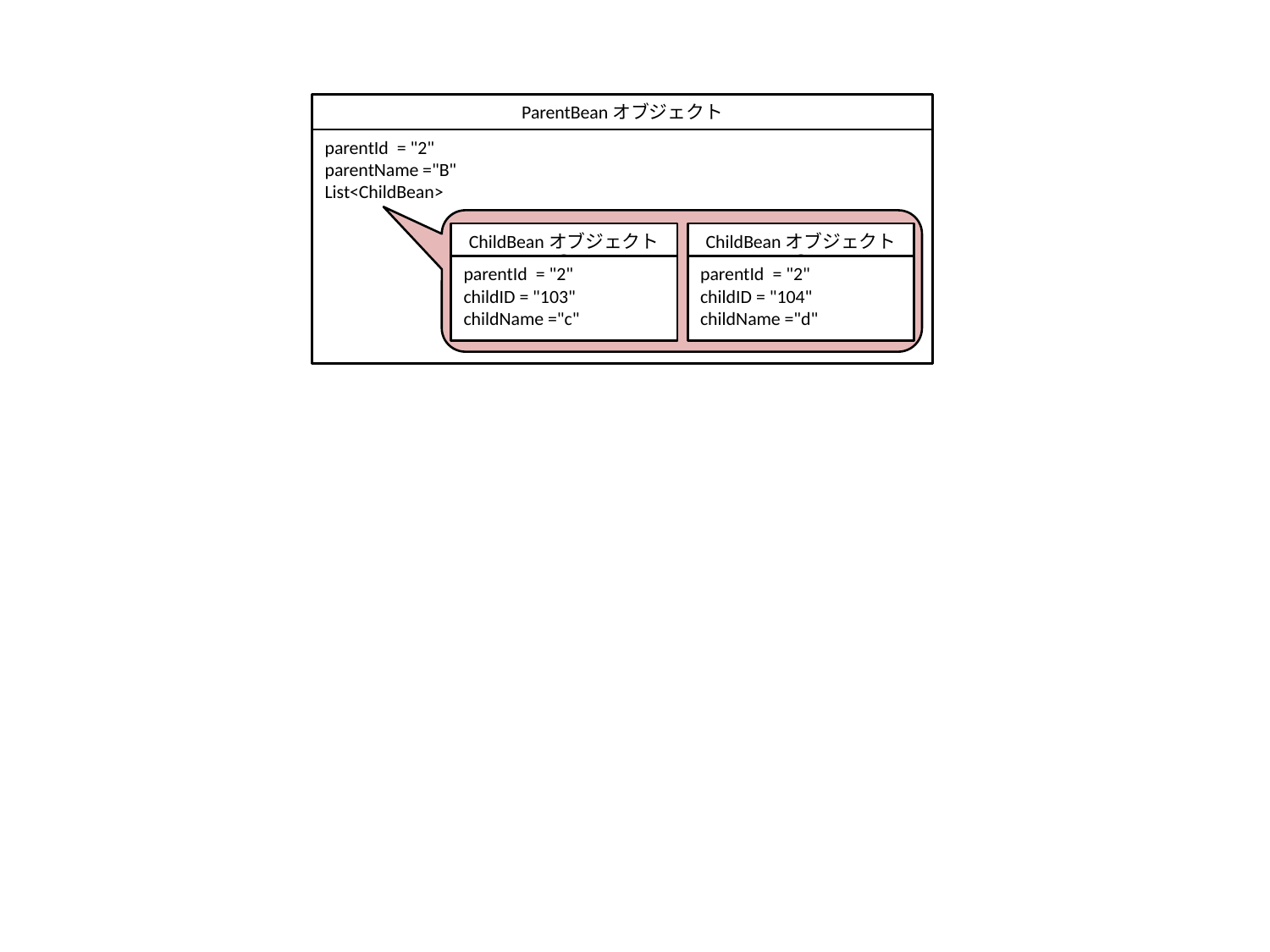

ParentBeanオブジェクト
parentId  = "2"
parentName ="B"
List<ChildBean>

ChildBeanオブジェクト①
parentId  = "2"
childID = "103"
childName ="c"
ChildBeanオブジェクト②
parentId  = "2"
childID = "104"
childName ="d"